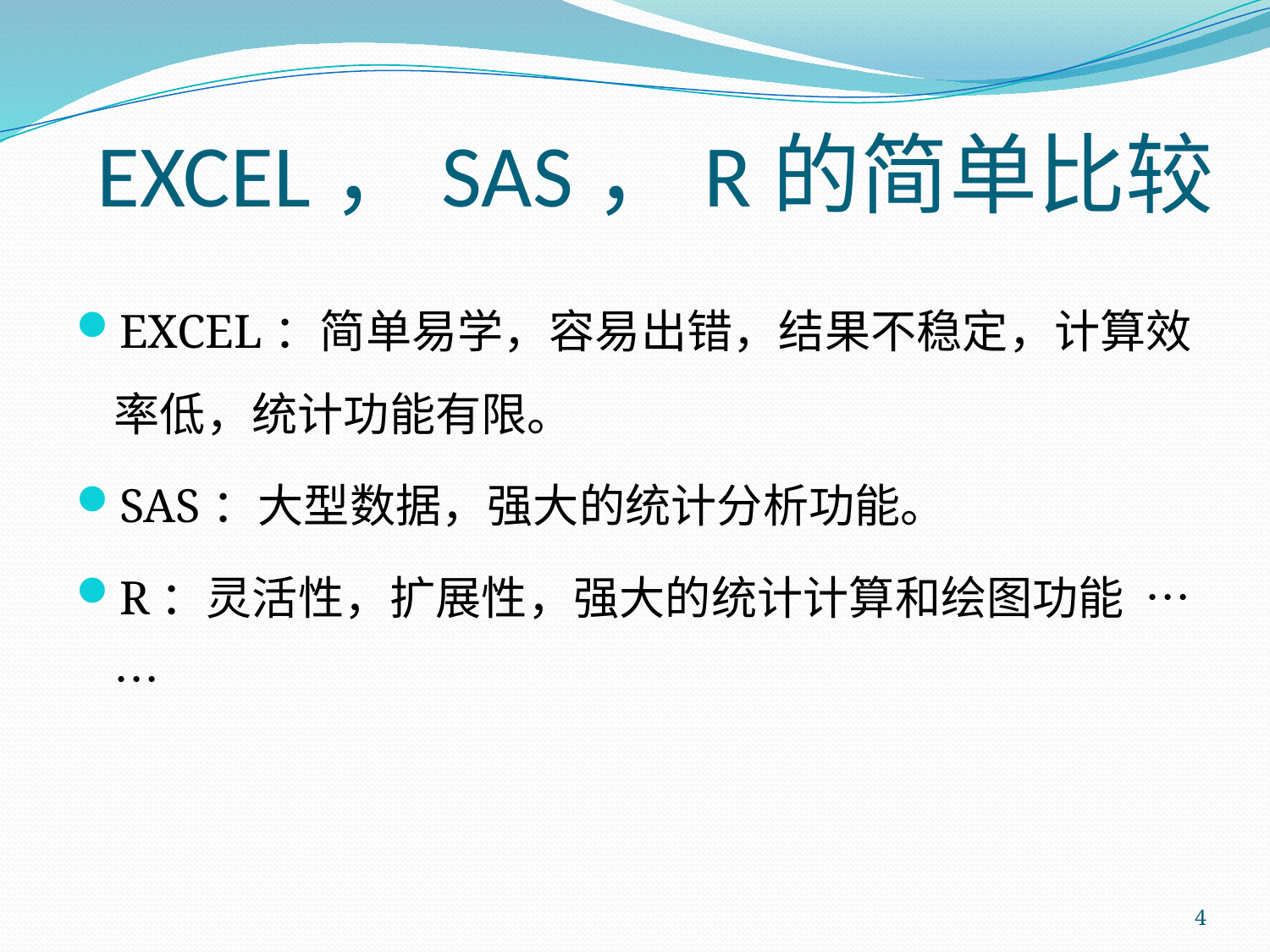

# EXCEL，SAS，R的简单比较
EXCEL：简单易学，容易出错，结果不稳定，计算效率低，统计功能有限。
SAS：大型数据，强大的统计分析功能。
R：灵活性，扩展性，强大的统计计算和绘图功能  ……
4